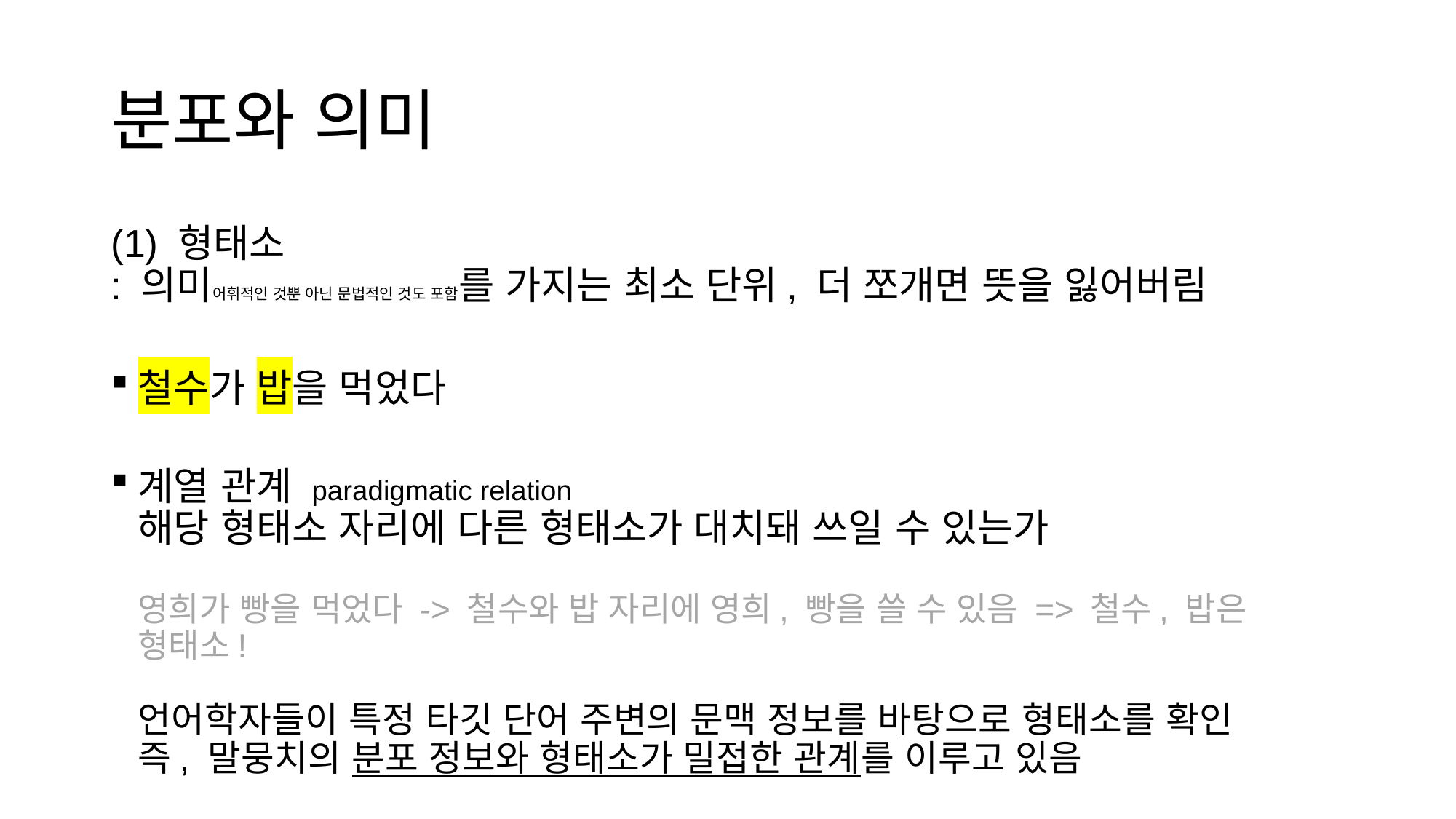

# 분포와 의미
(1) 형태소
: 의미어휘적인 것뿐 아닌 문법적인 것도 포함를 가지는 최소 단위, 더 쪼개면 뜻을 잃어버림
철수가 밥을 먹었다
계열 관계 paradigmatic relation
해당 형태소 자리에 다른 형태소가 대치돼 쓰일 수 있는가
영희가 빵을 먹었다 -> 철수와 밥 자리에 영희, 빵을 쓸 수 있음 => 철수, 밥은 형태소!
언어학자들이 특정 타깃 단어 주변의 문맥 정보를 바탕으로 형태소를 확인
즉, 말뭉치의 분포 정보와 형태소가 밀접한 관계를 이루고 있음